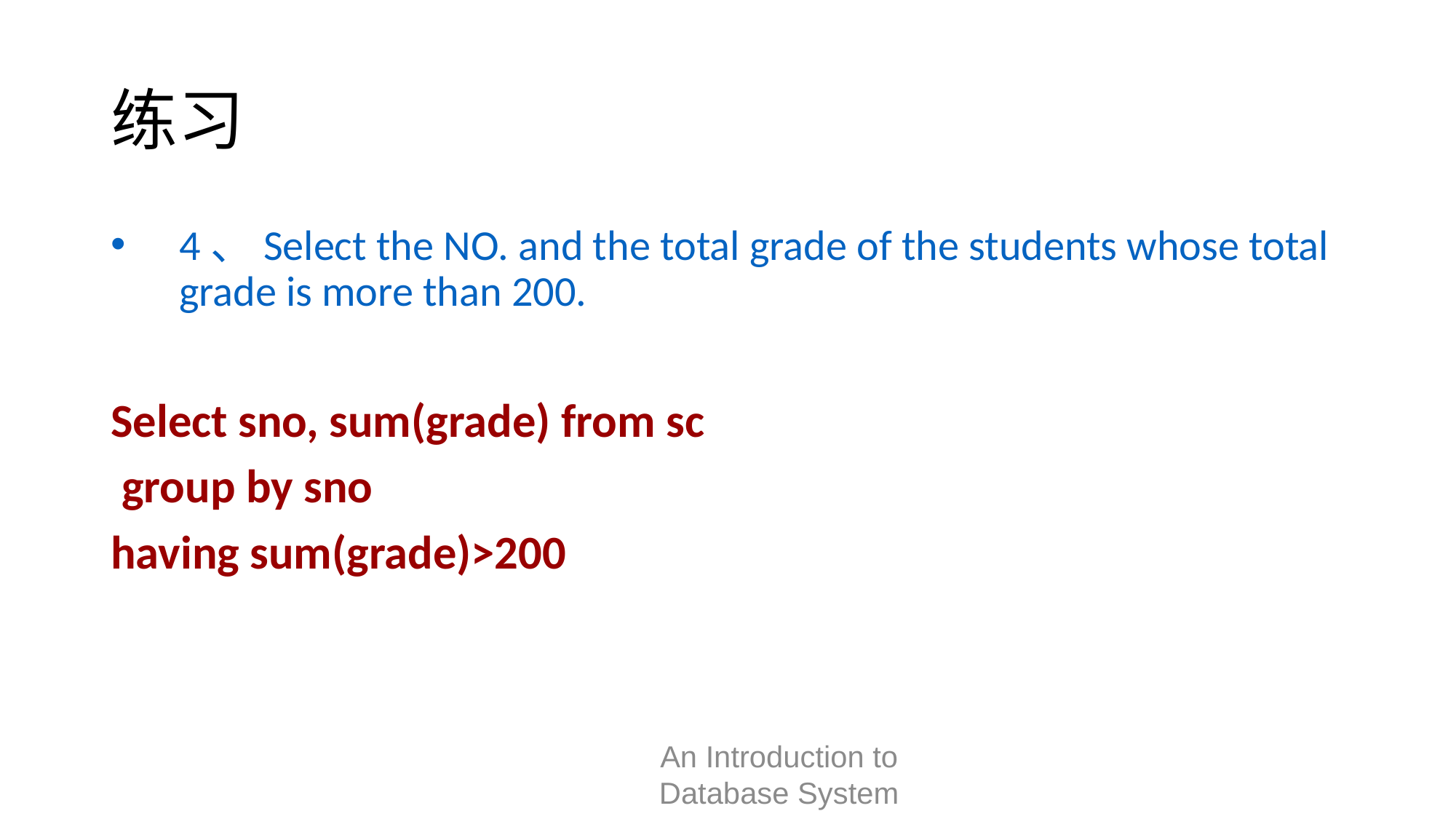

# 练习
4、Select the NO. and the total grade of the students whose total grade is more than 200.

Select sno, sum(grade) from sc
 group by sno
having sum(grade)>200

An Introduction to Database System